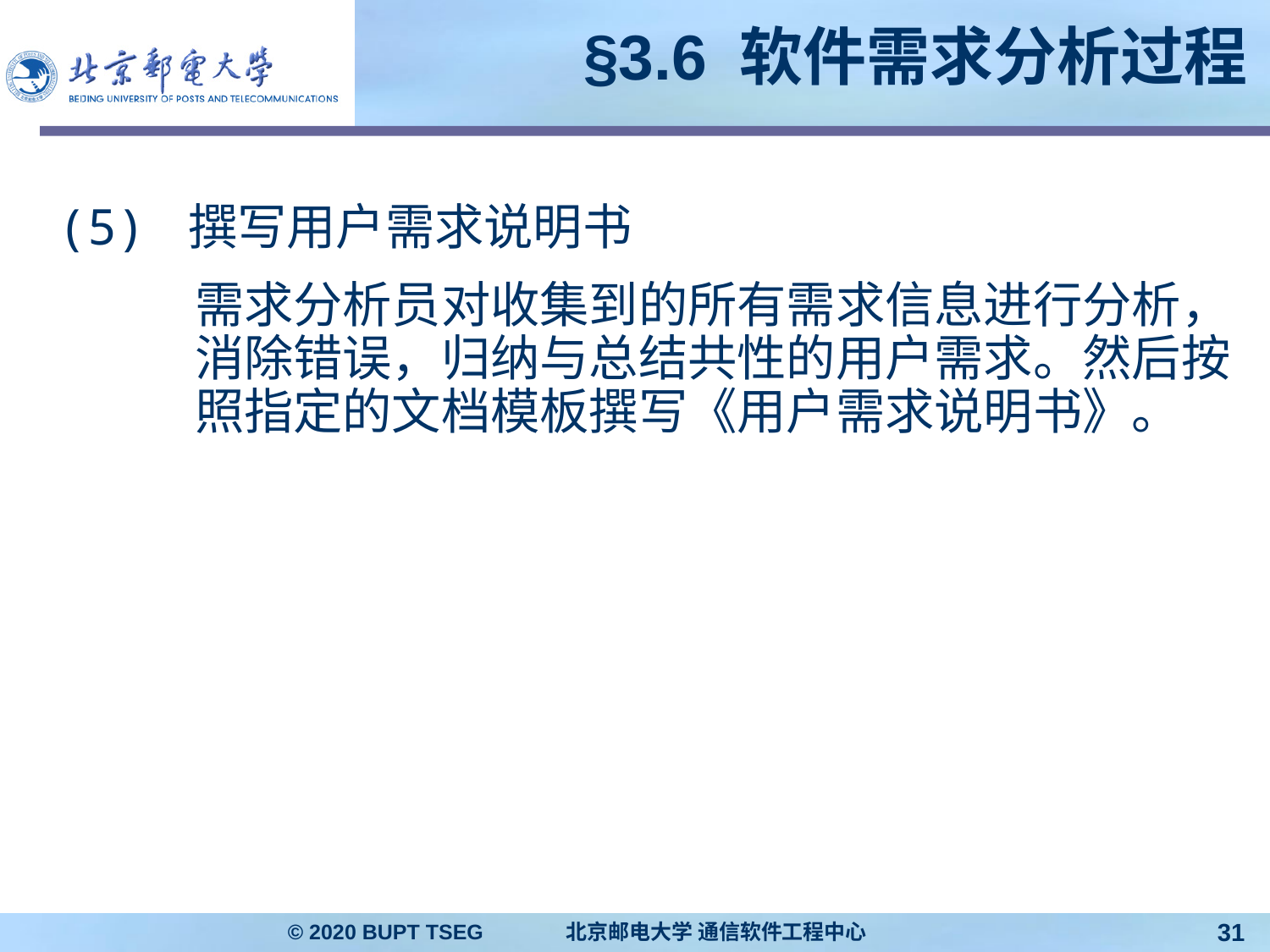

# §3.6 软件需求分析过程
(5) 撰写用户需求说明书
	需求分析员对收集到的所有需求信息进行分析，消除错误，归纳与总结共性的用户需求。然后按照指定的文档模板撰写《用户需求说明书》。
© 2020 BUPT TSEG             北京邮电大学 通信软件工程中心